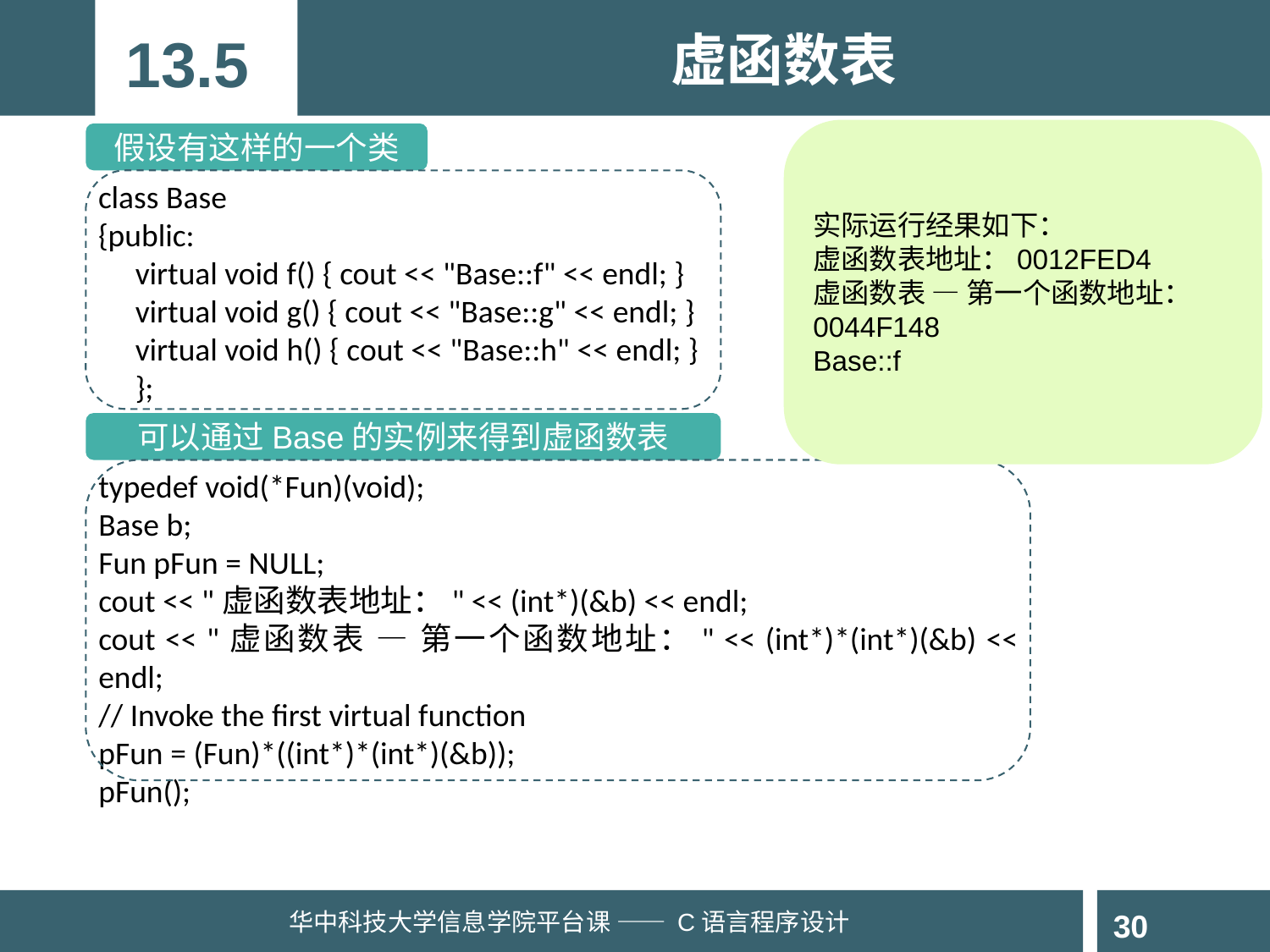

虚函数表
13.5
实际运行经果如下：
虚函数表地址：0012FED4
虚函数表 — 第一个函数地址：0044F148
Base::f
假设有这样的一个类

class Base
{public:
virtual void f() { cout << "Base::f" << endl; }
virtual void g() { cout << "Base::g" << endl; }
virtual void h() { cout << "Base::h" << endl; }
};
可以通过Base的实例来得到虚函数表

typedef void(*Fun)(void);
Base b;
Fun pFun = NULL;
cout << "虚函数表地址：" << (int*)(&b) << endl;
cout << "虚函数表 — 第一个函数地址：" << (int*)*(int*)(&b) << endl;
// Invoke the first virtual function
pFun = (Fun)*((int*)*(int*)(&b));
pFun();